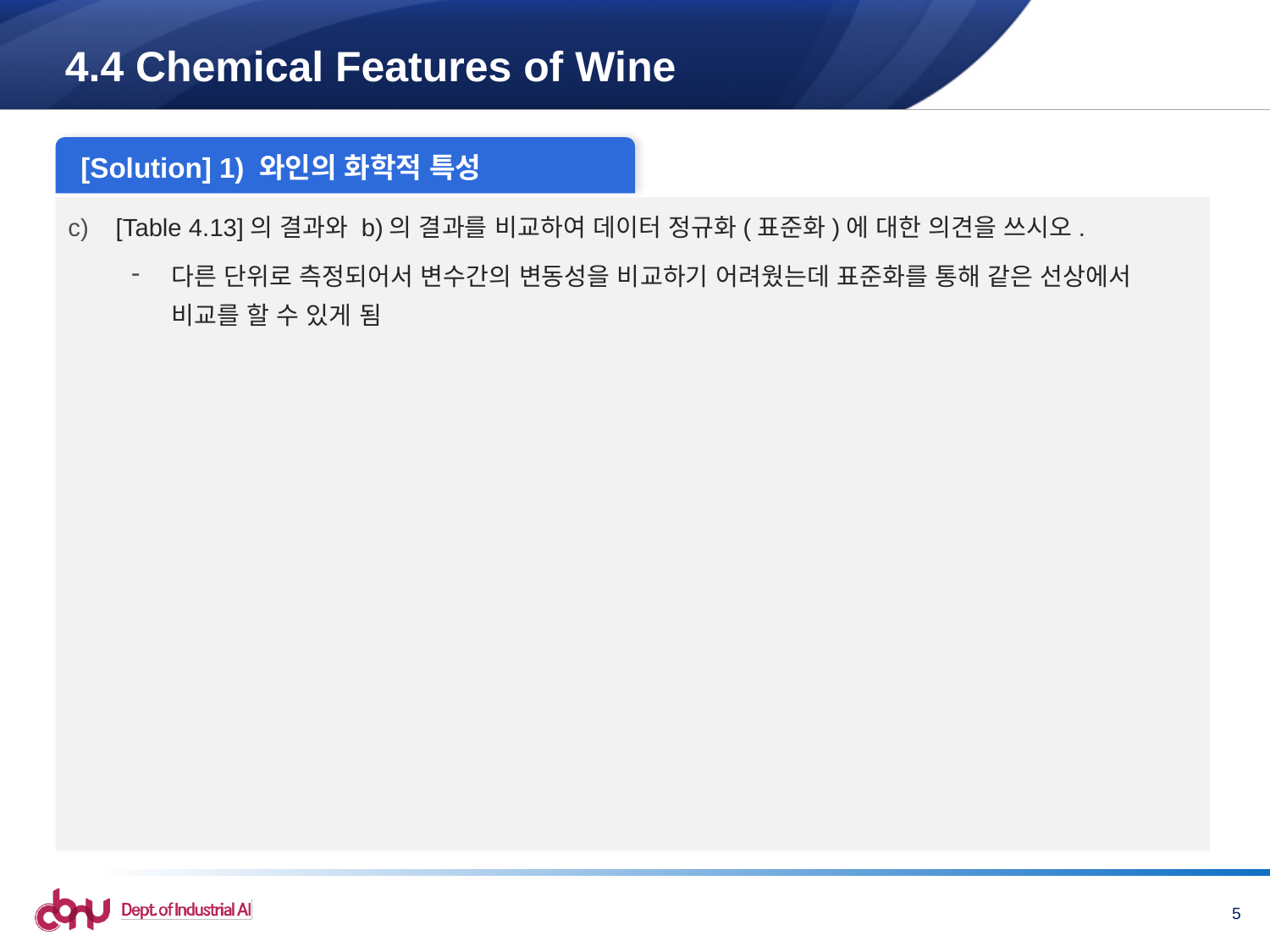

# 4.4 Chemical Features of Wine
[Solution] 1) 와인의 화학적 특성
[Table 4.13]의 결과와 b)의 결과를 비교하여 데이터 정규화(표준화)에 대한 의견을 쓰시오.
다른 단위로 측정되어서 변수간의 변동성을 비교하기 어려웠는데 표준화를 통해 같은 선상에서 비교를 할 수 있게 됨